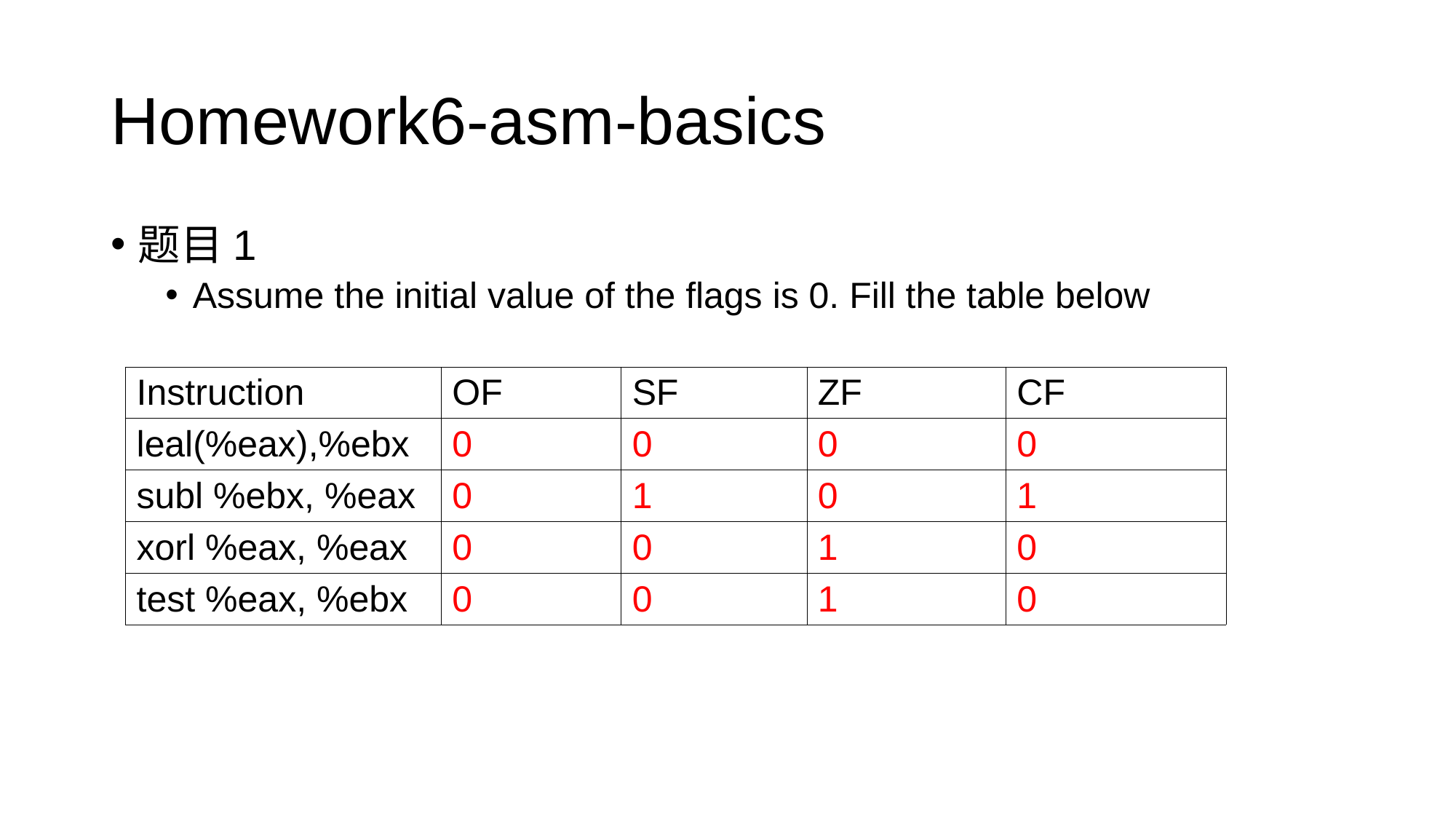

# Homework6-asm-basics
题目1
Assume the initial value of the flags is 0. Fill the table below

| Instruction | OF | SF | ZF | CF |
| --- | --- | --- | --- | --- |
| leal(%eax),%ebx | 0 | 0 | 0 | 0 |
| subl %ebx, %eax | 0 | 1 | 0 | 1 |
| xorl %eax, %eax | 0 | 0 | 1 | 0 |
| test %eax, %ebx | 0 | 0 | 1 | 0 |